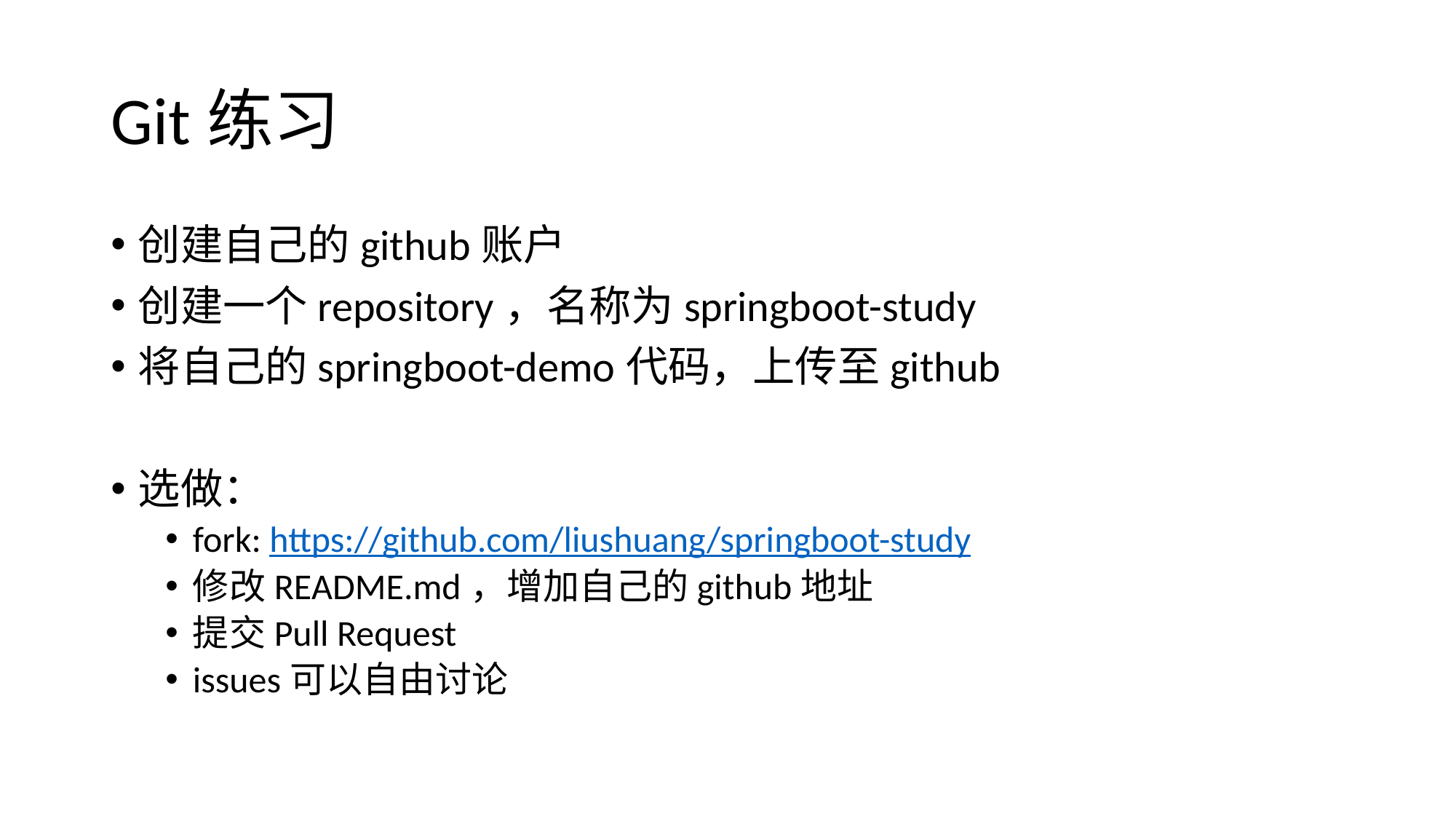

# Git练习
创建自己的github账户
创建一个repository，名称为springboot-study
将自己的springboot-demo代码，上传至github

选做：
fork: https://github.com/liushuang/springboot-study
修改README.md，增加自己的github地址
提交Pull Request
issues可以自由讨论